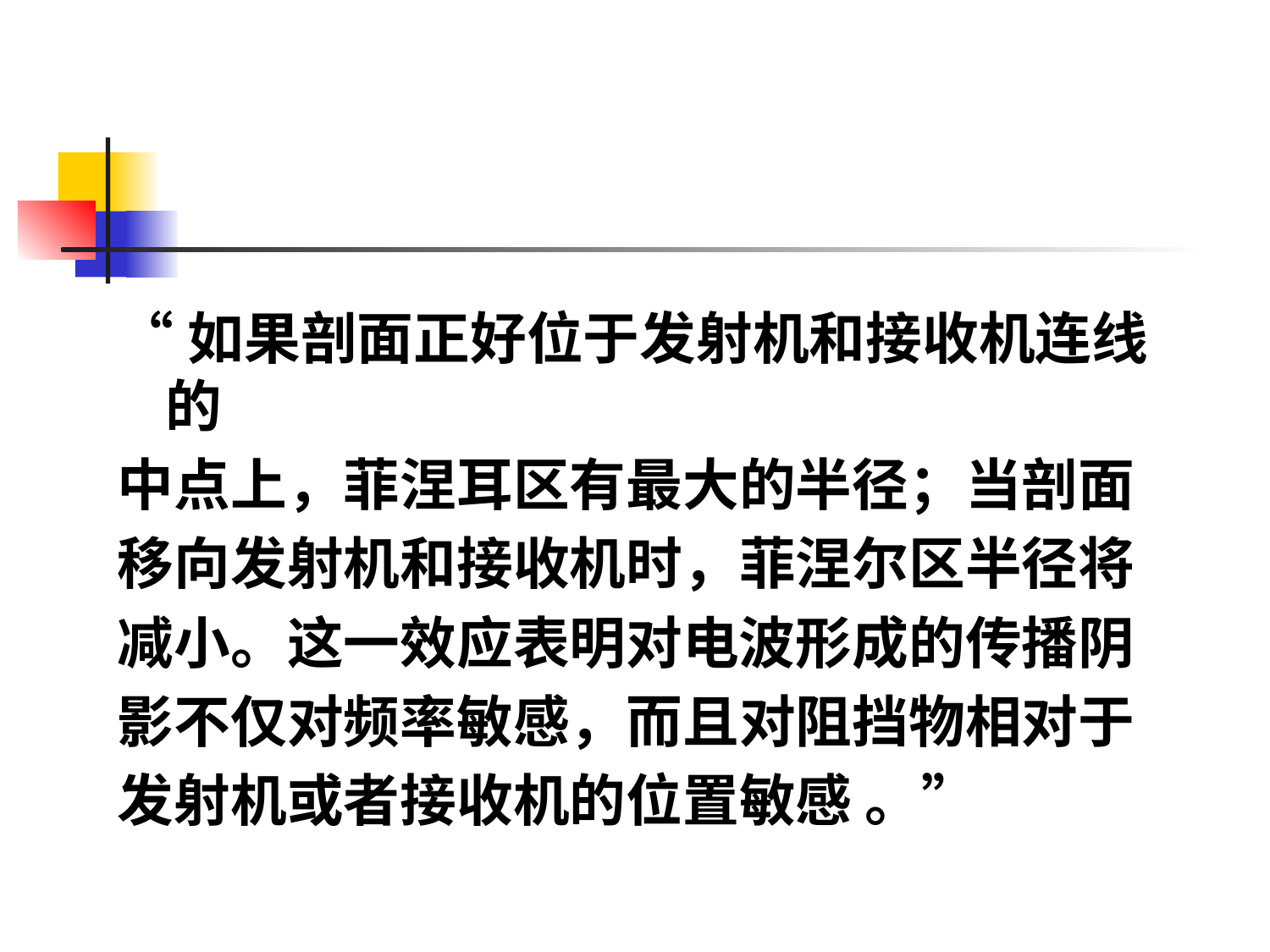

#
“如果剖面正好位于发射机和接收机连线的
中点上，菲涅耳区有最大的半径；当剖面
移向发射机和接收机时，菲涅尔区半径将
减小。这一效应表明对电波形成的传播阴
影不仅对频率敏感，而且对阻挡物相对于
发射机或者接收机的位置敏感 。”